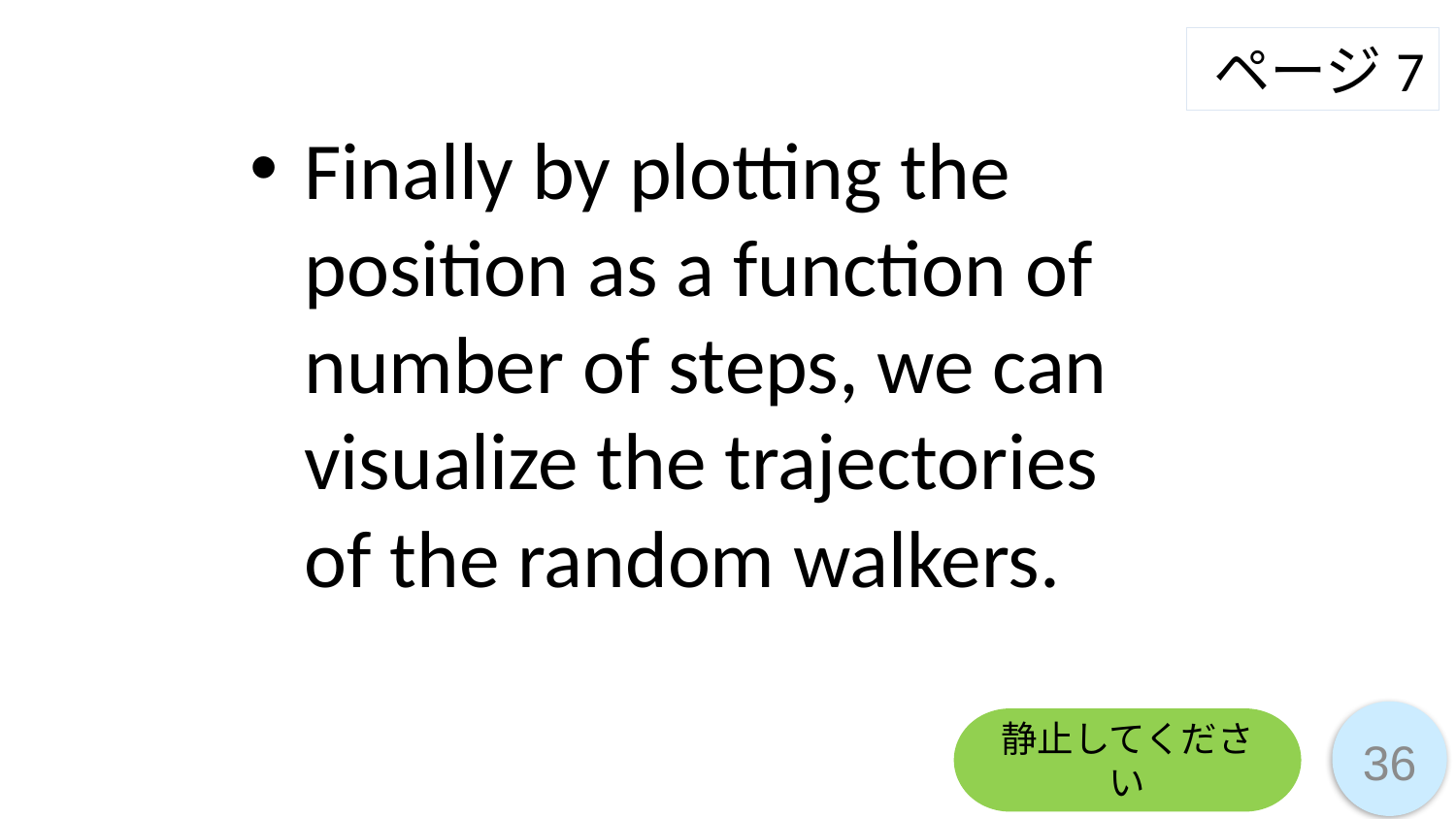

ページ7
Finally by plotting the position as a function of number of steps, we can visualize the trajectories of the random walkers.
静止してください
36